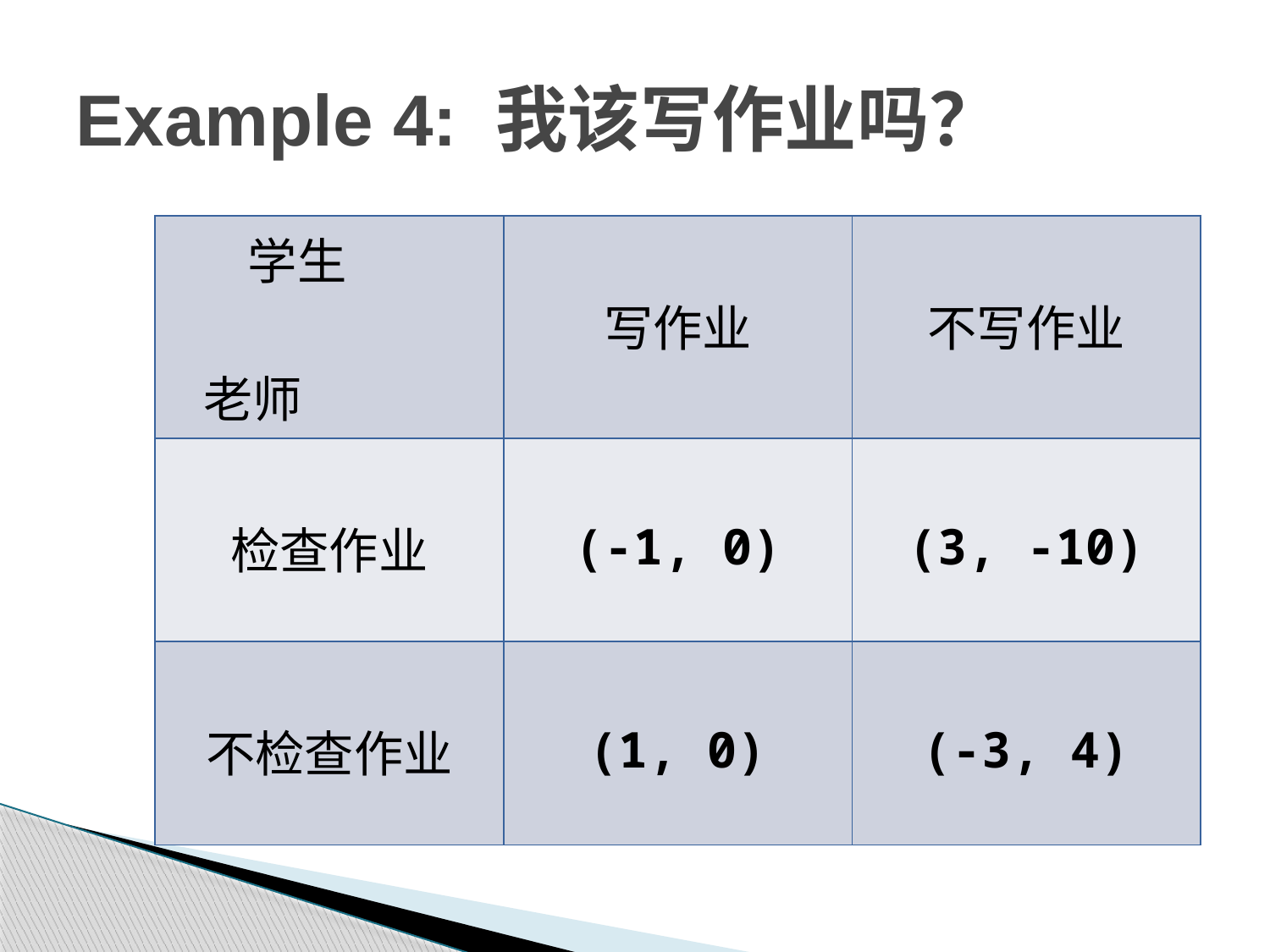

# Example 4: 我该写作业吗？
| 学生 老师 | 写作业 | 不写作业 |
| --- | --- | --- |
| 检查作业 | (-1, 0) | (3, -10) |
| 不检查作业 | (1, 0) | (-3, 4) |